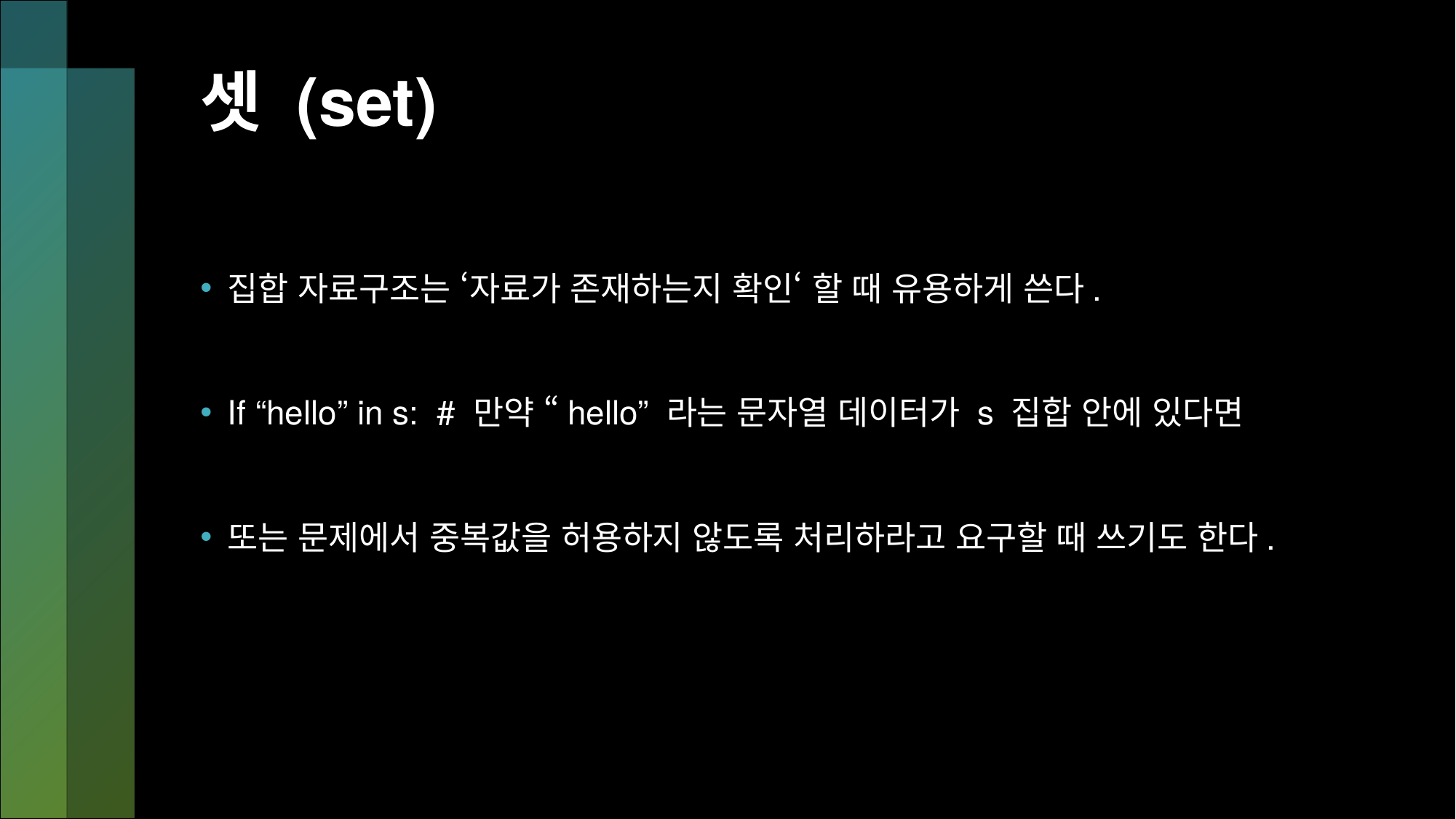

# 셋 (set)
집합 자료구조는 ‘자료가 존재하는지 확인‘ 할 때 유용하게 쓴다.

If “hello” in s:  # 만약 “hello” 라는 문자열 데이터가 s 집합 안에 있다면

또는 문제에서 중복값을 허용하지 않도록 처리하라고 요구할 때 쓰기도 한다.